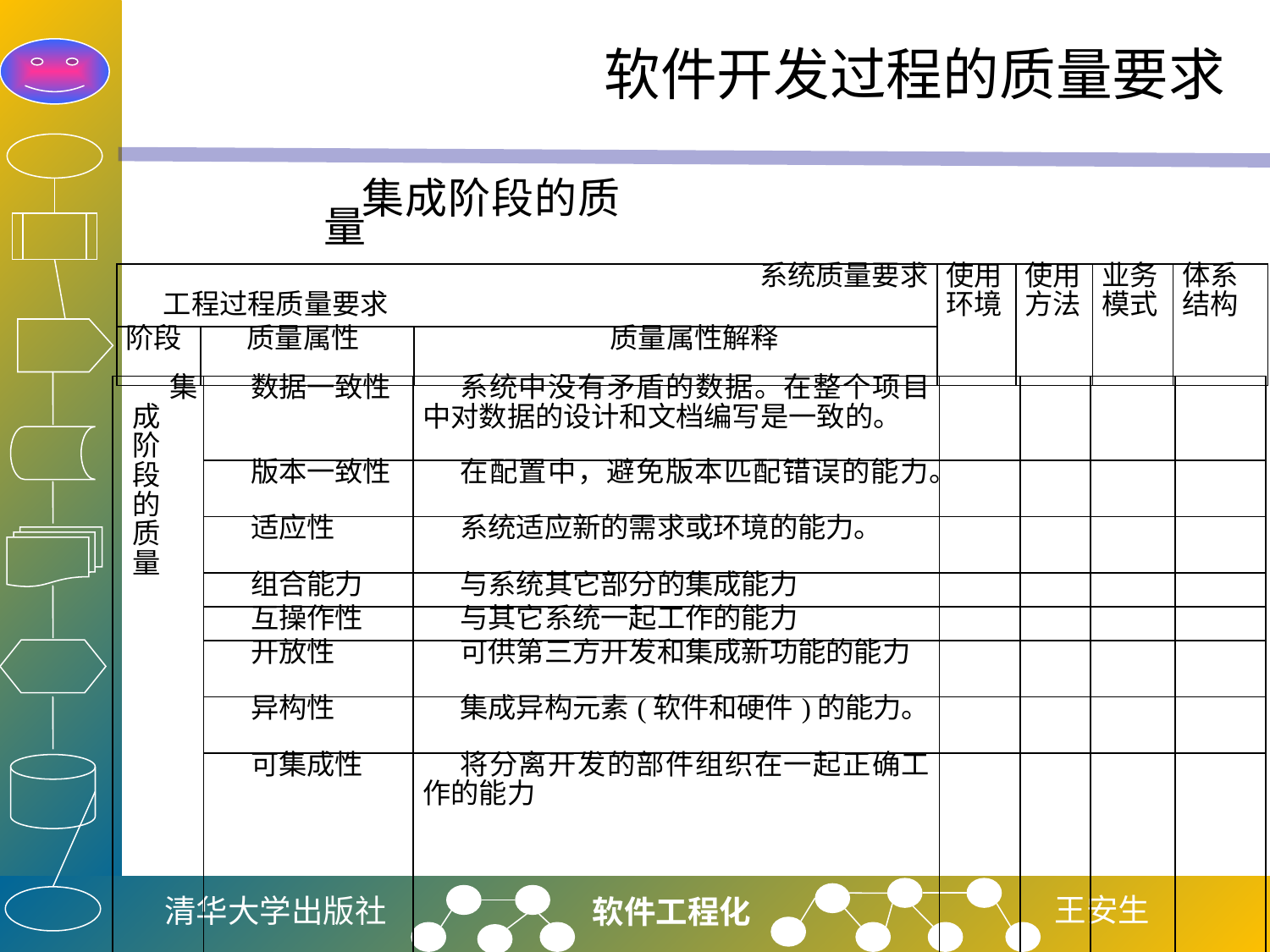

# 软件开发过程的质量要求
集成阶段的质量
| 系统质量要求 工程过程质量要求 |  |  | 使用 环境 | 使用 方法 | 业务 模式 | 体系 结构 |
| --- | --- | --- | --- | --- | --- | --- |
| 阶段 | 质量属性 | 质量属性解释 |  |  |  |  |
| 集成阶段的质量 | 数据一致性 | 系统中没有矛盾的数据。在整个项目中对数据的设计和文档编写是一致的。 |  |  |  |  |
| --- | --- | --- | --- | --- | --- | --- |
|  | 版本一致性 | 在配置中，避免版本匹配错误的能力。 |  |  |  |  |
|  | 适应性 | 系统适应新的需求或环境的能力。 |  |  |  |  |
|  | 组合能力 | 与系统其它部分的集成能力 |  |  |  |  |
|  | 互操作性 | 与其它系统一起工作的能力 |  |  |  |  |
|  | 开放性 | 可供第三方开发和集成新功能的能力 |  |  |  |  |
|  | 异构性 | 集成异构元素(软件和硬件)的能力。 |  |  |  |  |
|  | 可集成性 | 将分离开发的部件组织在一起正确工作的能力 |  |  |  |  |